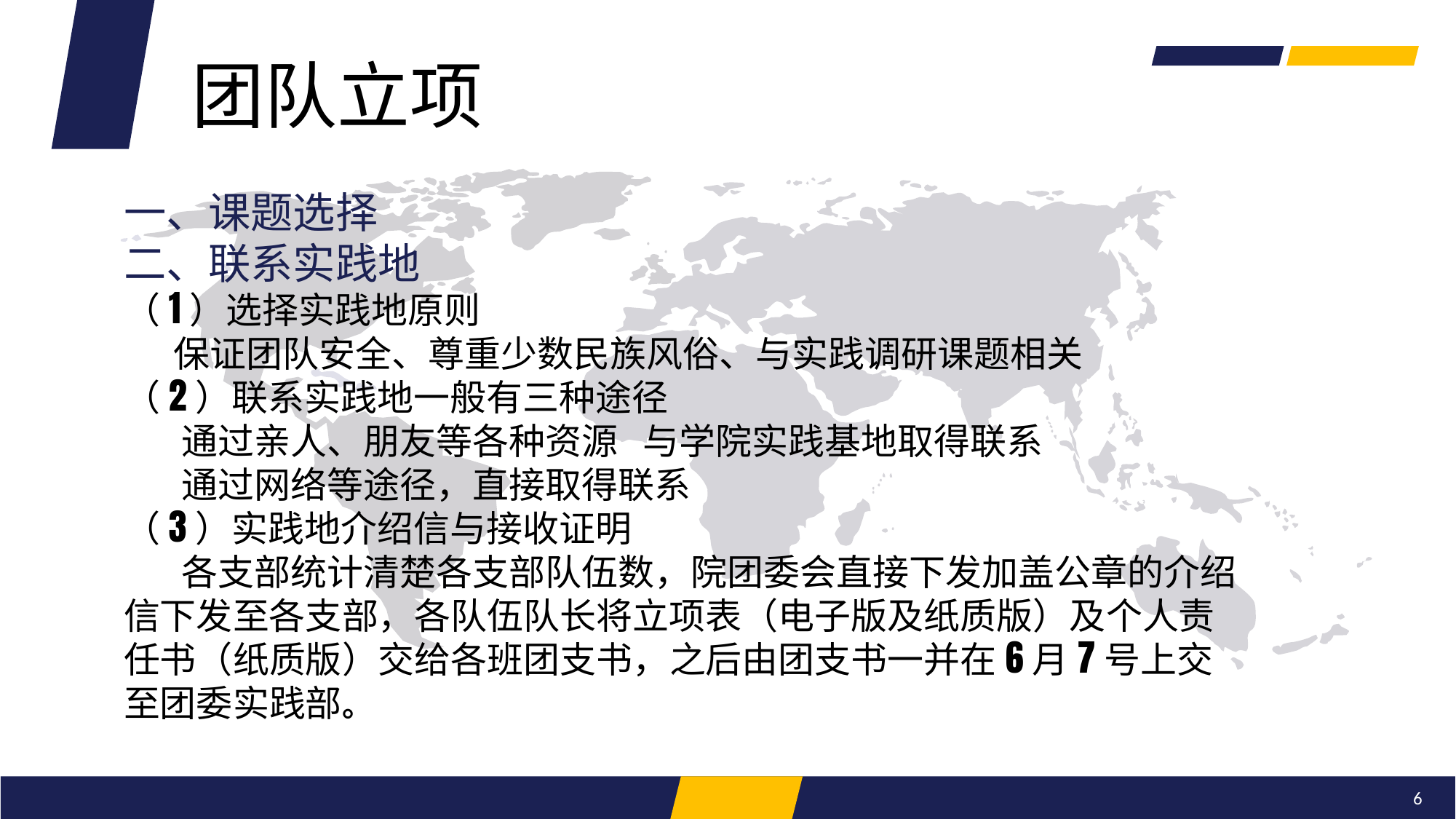

团队立项

一、课题选择
二、联系实践地
（1）选择实践地原则
     保证团队安全、尊重少数民族风俗、与实践调研课题相关
（2）联系实践地一般有三种途径
      通过亲人、朋友等各种资源   与学院实践基地取得联系
      通过网络等途径，直接取得联系
（3）实践地介绍信与接收证明
      各支部统计清楚各支部队伍数，院团委会直接下发加盖公章的介绍信下发至各支部，各队伍队长将立项表（电子版及纸质版）及个人责任书（纸质版）交给各班团支书，之后由团支书一并在6月7号上交至团委实践部。

6